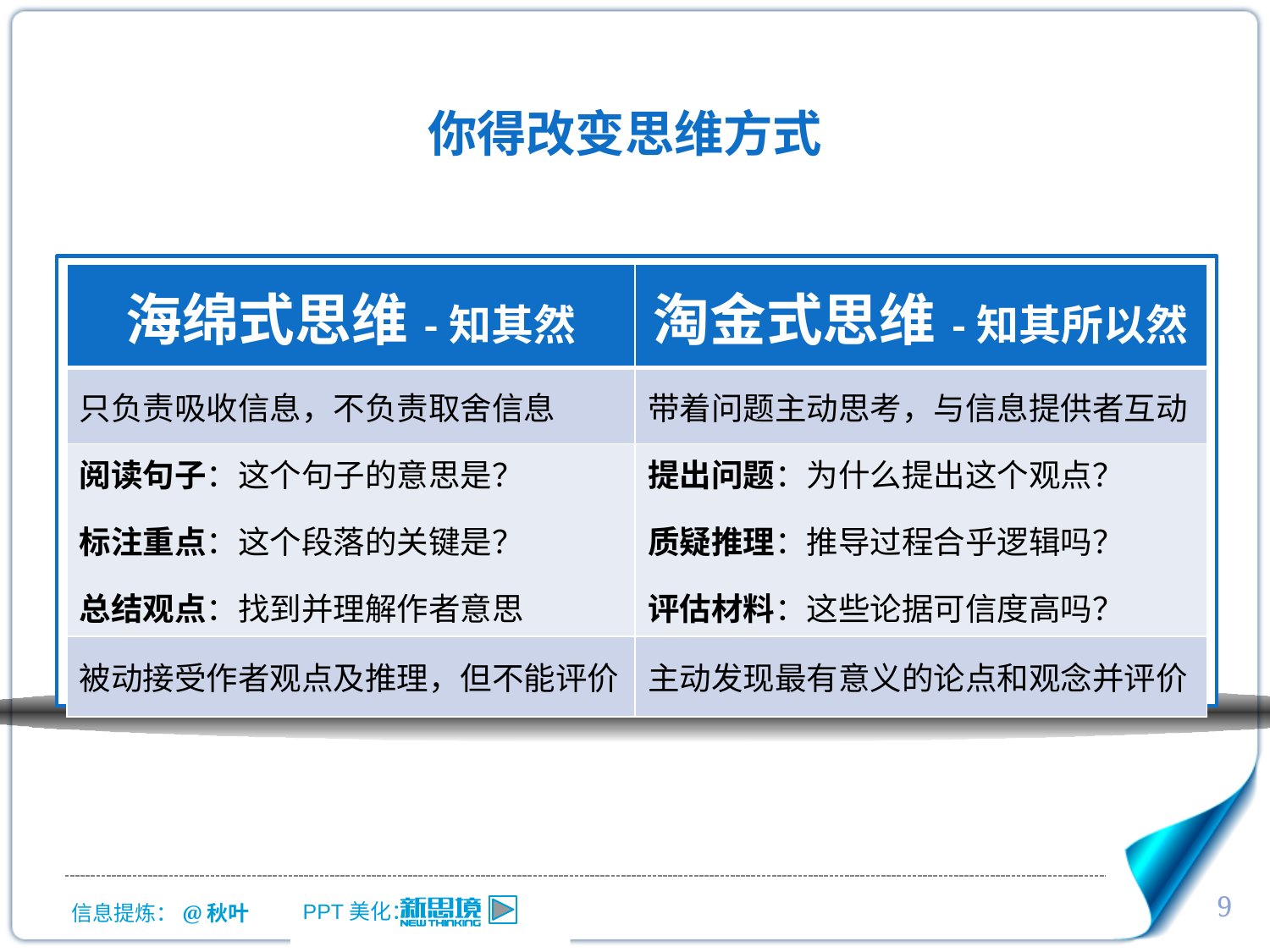

你得改变思维方式

| 海绵式思维-知其然 | 淘金式思维-知其所以然 |
| --- | --- |
| 只负责吸收信息，不负责取舍信息 | 带着问题主动思考，与信息提供者互动 |
| 阅读句子：这个句子的意思是？ 标注重点：这个段落的关键是？ 总结观点：找到并理解作者意思 | 提出问题：为什么提出这个观点？ 质疑推理：推导过程合乎逻辑吗？ 评估材料：这些论据可信度高吗？ |
| 被动接受作者观点及推理，但不能评价 | 主动发现最有意义的论点和观念并评价 |

9